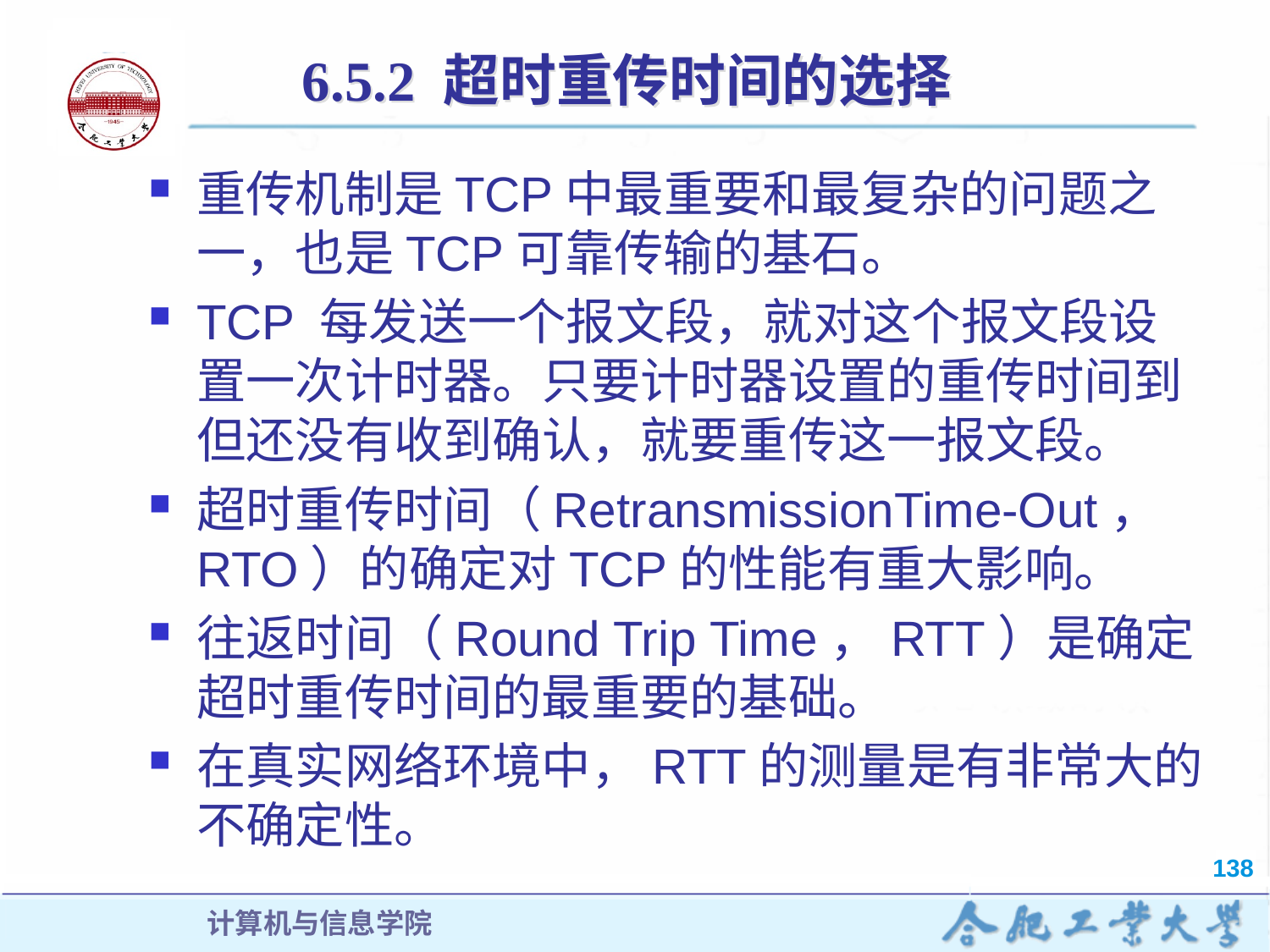

# 6.5.2 超时重传时间的选择
重传机制是TCP中最重要和最复杂的问题之一，也是TCP可靠传输的基石。
TCP 每发送一个报文段，就对这个报文段设置一次计时器。只要计时器设置的重传时间到但还没有收到确认，就要重传这一报文段。
超时重传时间（RetransmissionTime-Out，RTO）的确定对TCP的性能有重大影响。
往返时间（Round Trip Time，RTT）是确定超时重传时间的最重要的基础。
在真实网络环境中，RTT的测量是有非常大的不确定性。